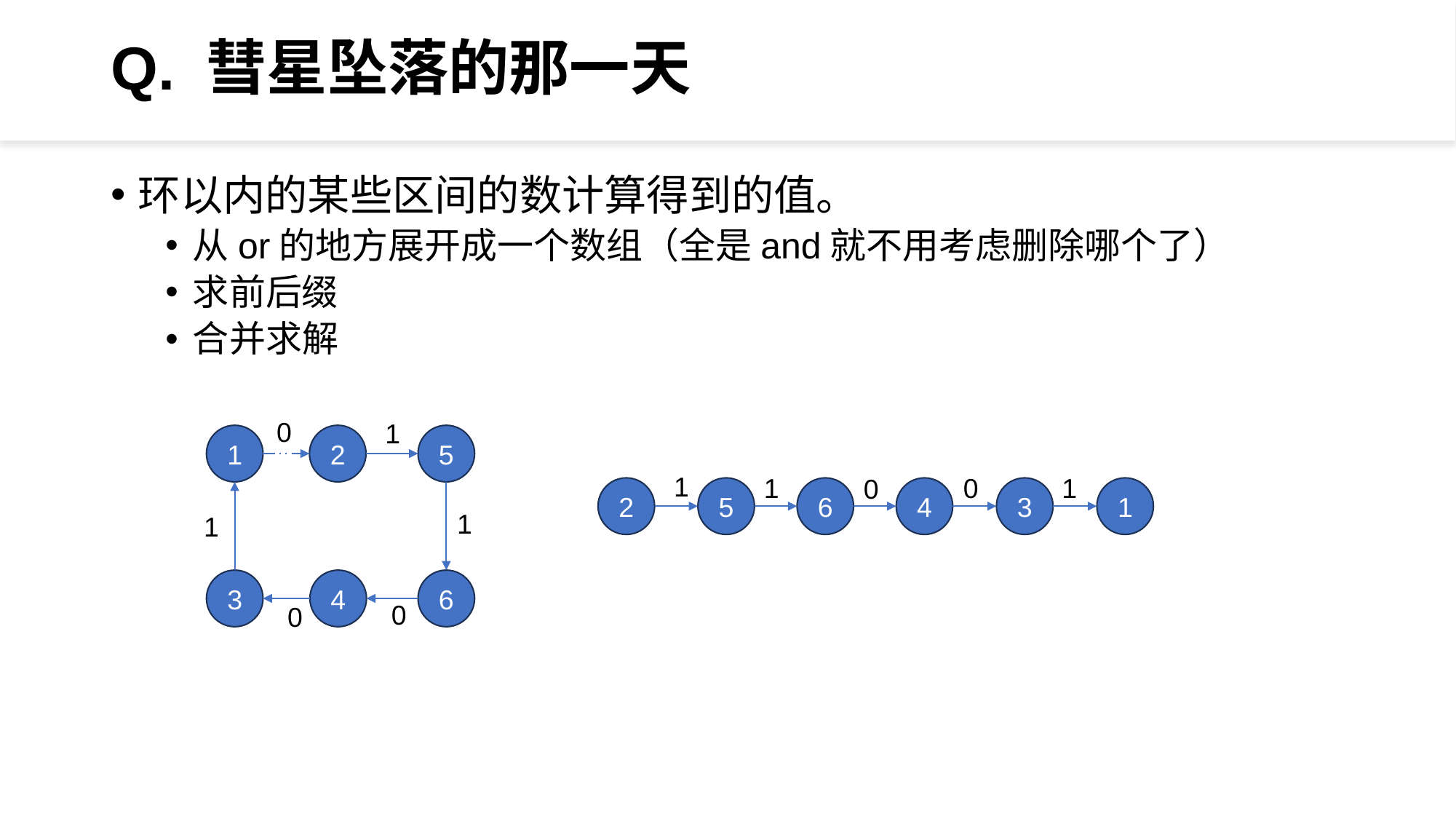

# Q. 彗星坠落的那一天
环以内的某些区间的数计算得到的值。
从or的地方展开成一个数组（全是and就不用考虑删除哪个了）
求前后缀
合并求解

0
1
5
1
2
1
1
3
6
4
0
0
1
1
0
1
0
4
3
1
6
5
2